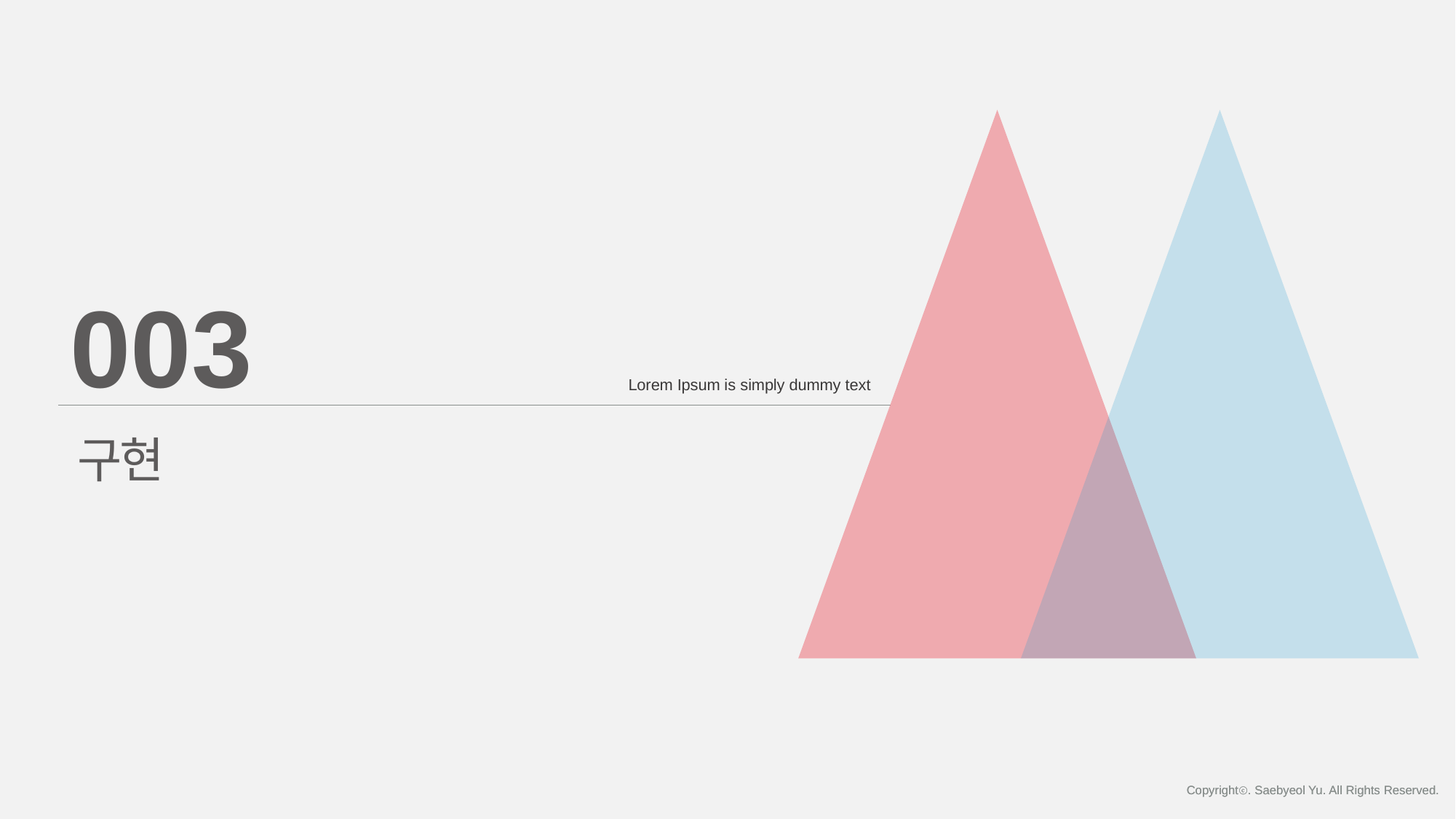

003
Lorem Ipsum is simply dummy text
구현
Copyrightⓒ. Saebyeol Yu. All Rights Reserved.